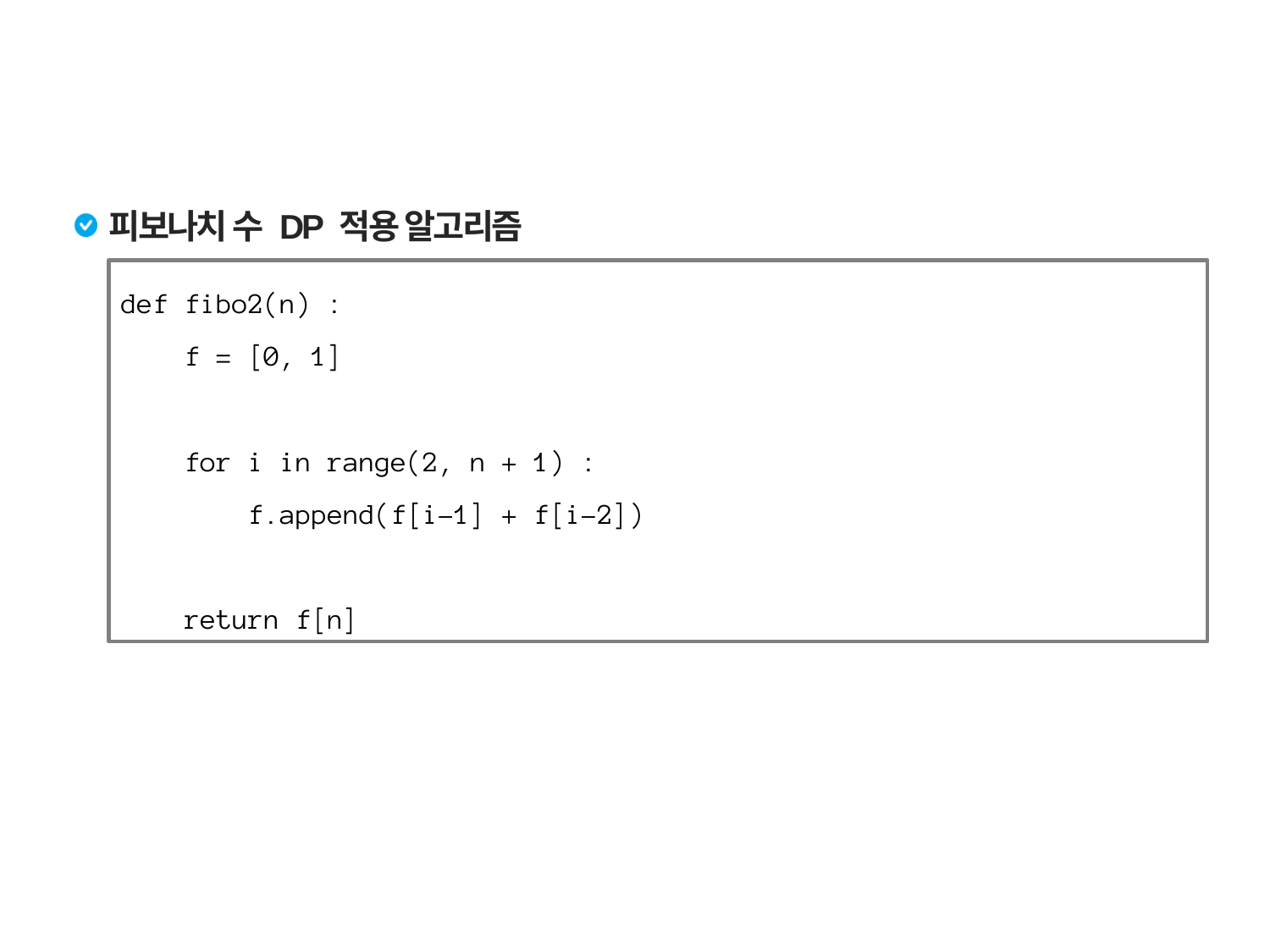

DP(Dynamic Programming)
피보나치 수 DP 적용 알고리즘
def fibo2(n) :
    f = [0, 1]

    for i in range(2, n + 1) :
        f.append(f[i-1] + f[i-2])

    return f[n]